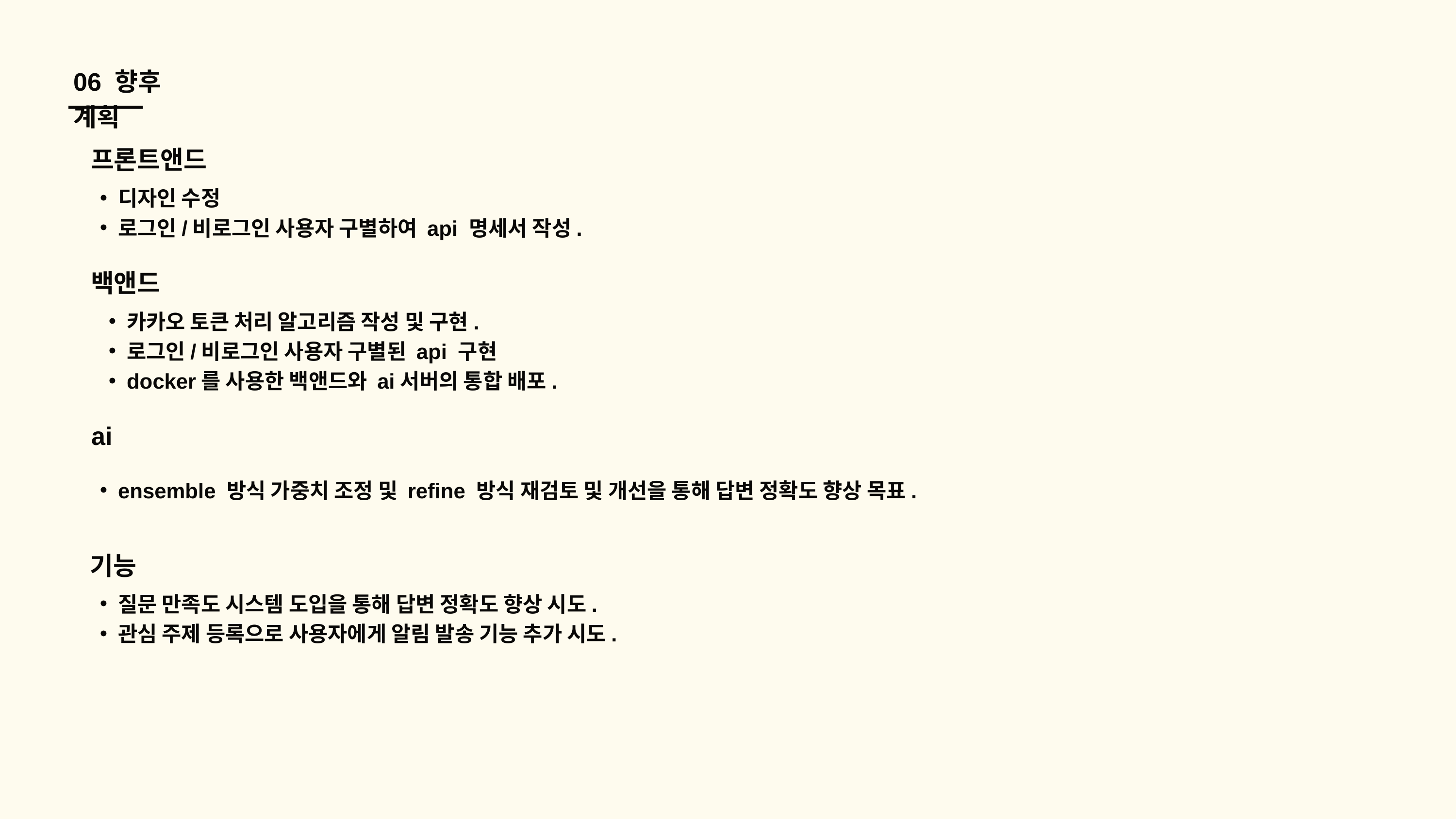

06 향후 계획

프론트앤드
디자인 수정
로그인/비로그인 사용자 구별하여 api 명세서 작성.
백앤드
카카오 토큰 처리 알고리즘 작성 및 구현.
로그인/비로그인 사용자 구별된 api 구현
docker를 사용한 백앤드와 ai서버의 통합 배포.
ai
ensemble 방식 가중치 조정 및 refine 방식 재검토 및 개선을 통해 답변 정확도 향상 목표.
기능
질문 만족도 시스템 도입을 통해 답변 정확도 향상 시도.
관심 주제 등록으로 사용자에게 알림 발송 기능 추가 시도.